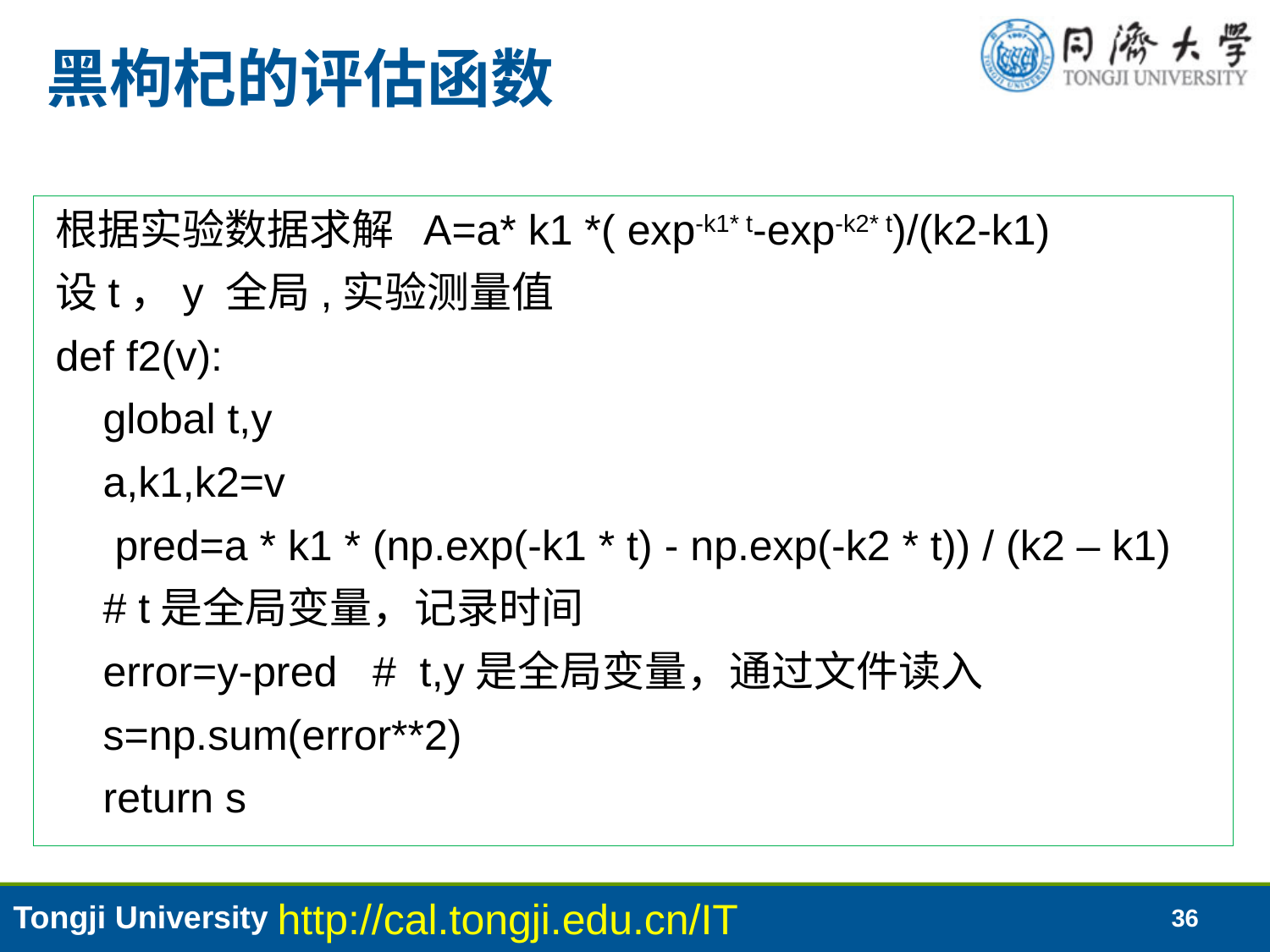

# 黑枸杞的评估函数
根据实验数据求解  A=a* k1 *( exp-k1* t-exp-k2* t)/(k2-k1)
设t，y 全局,实验测量值
def f2(v):
    global t,y
    a,k1,k2=v
     pred=a * k1 * (np.exp(-k1 * t) - np.exp(-k2 * t)) / (k2 – k1)
    # t是全局变量，记录时间
    error=y-pred   #  t,y是全局变量，通过文件读入
    s=np.sum(error**2)
    return s